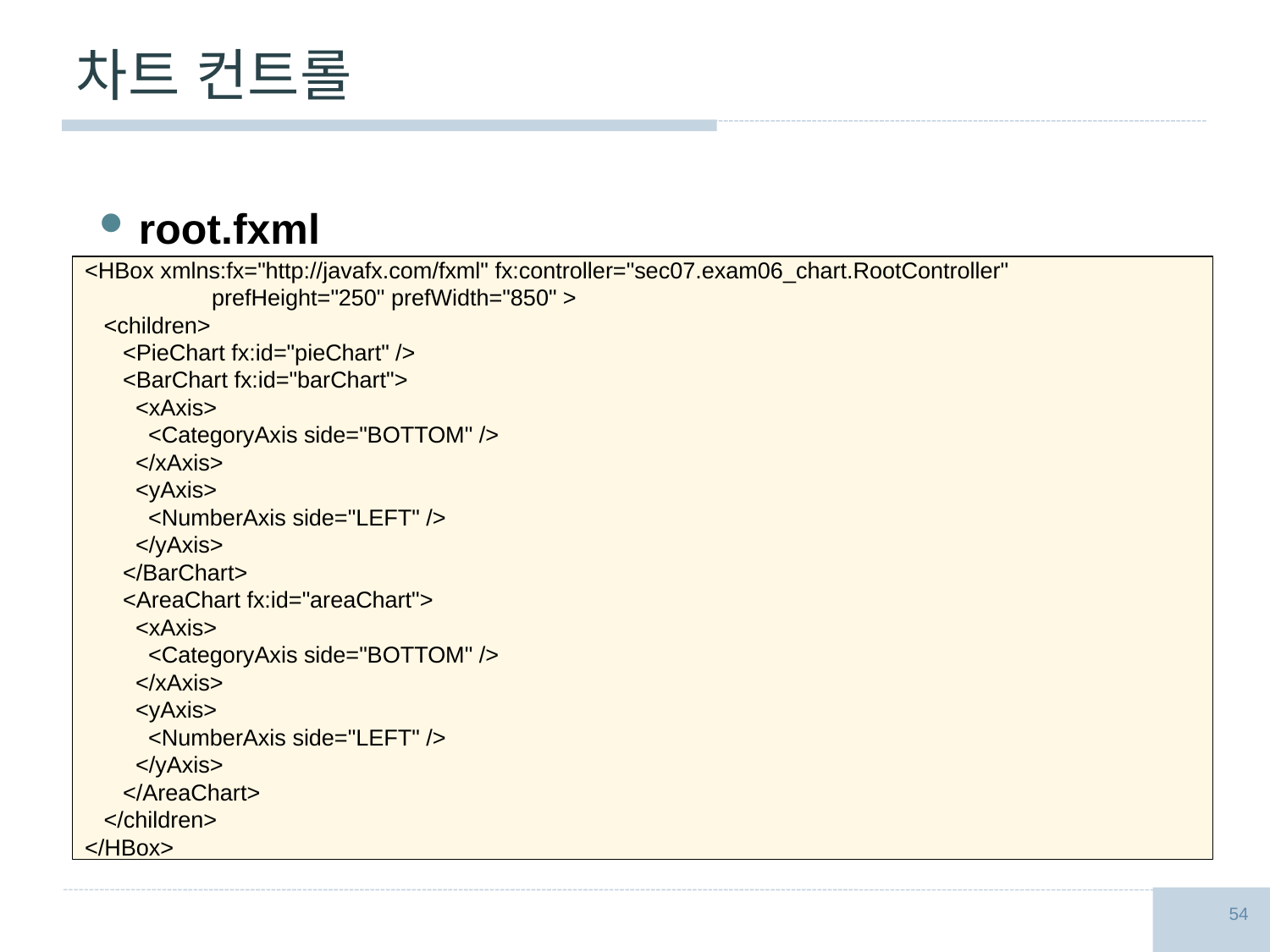

# 차트 컨트롤
root.fxml

<HBox xmlns:fx="http://javafx.com/fxml" fx:controller="sec07.exam06_chart.RootController"
	prefHeight="250" prefWidth="850" >
   <children>
      <PieChart fx:id="pieChart" />
      <BarChart fx:id="barChart">
        <xAxis>
          <CategoryAxis side="BOTTOM" />
        </xAxis>
        <yAxis>
          <NumberAxis side="LEFT" />
        </yAxis>
      </BarChart>
      <AreaChart fx:id="areaChart">
        <xAxis>
          <CategoryAxis side="BOTTOM" />
        </xAxis>
        <yAxis>
          <NumberAxis side="LEFT" />
        </yAxis>
      </AreaChart>
   </children>
</HBox>